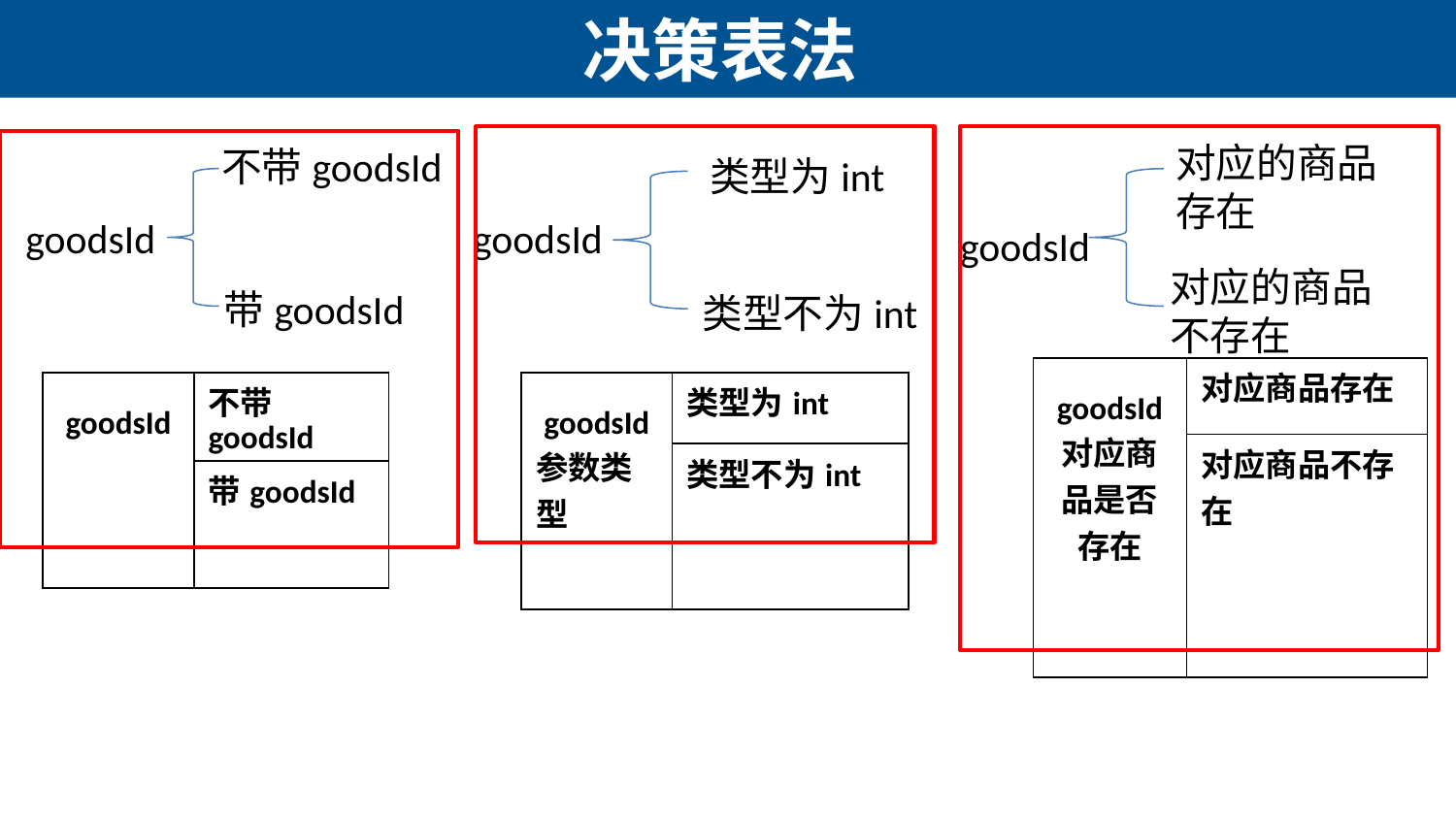

# 决策表法

对应的商品
存在
不带goodsId
类型为int

goodsId
goodsId
goodsId
对应的商品
不存在

带goodsId
类型不为int

| goodsId 对应商品是否存在 | 对应商品存在 |
| --- | --- |
|  | 对应商品不存在 |
| goodsId | 不带goodsId |
| --- | --- |
|  | 带goodsId |
| goodsId 参数类型 | 类型为int |
| --- | --- |
|  | 类型不为int |